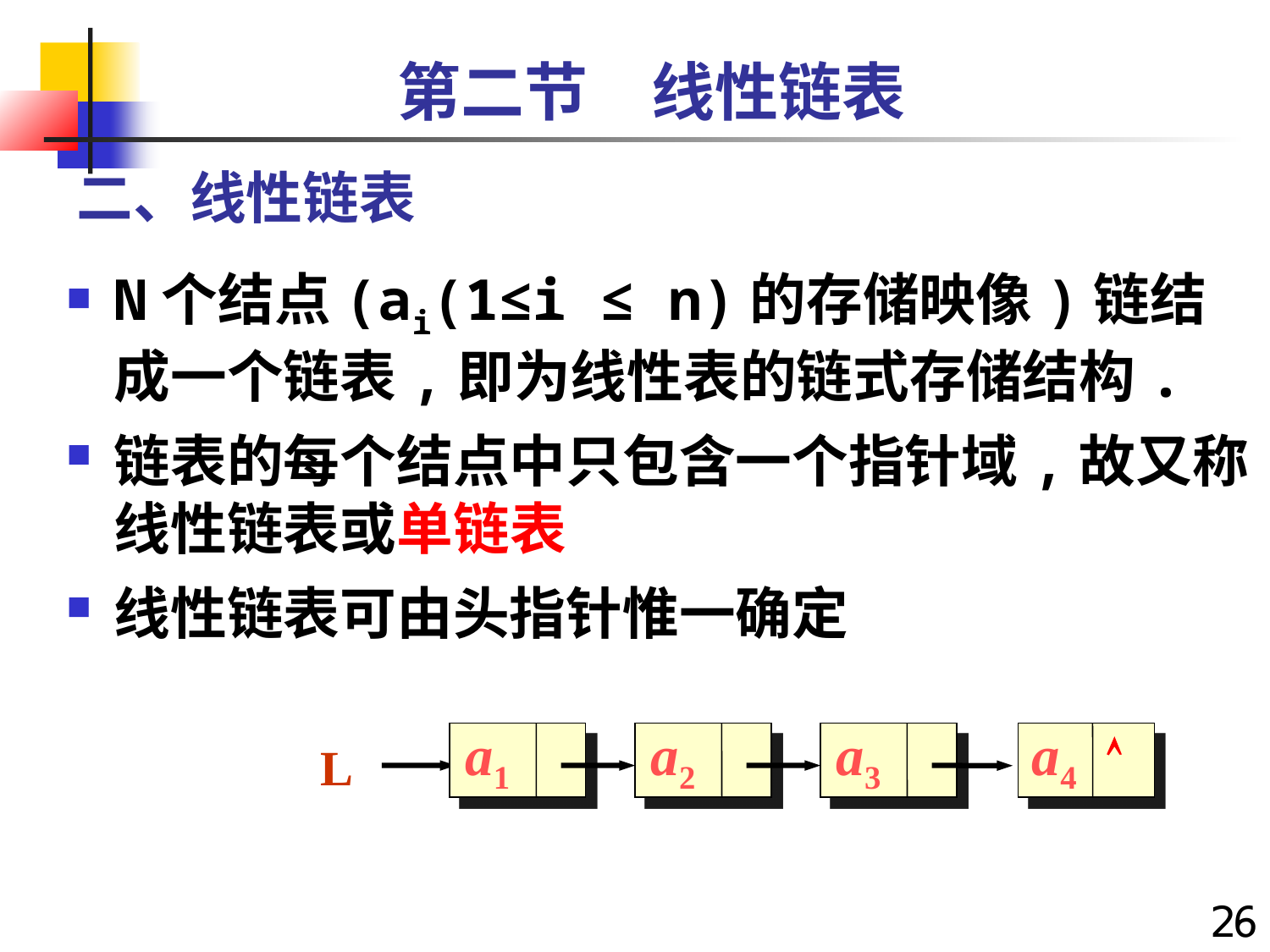

第二节　线性链表
二、线性链表
N个结点(ai(1≤i ≤ n)的存储映像)链结成一个链表,即为线性表的链式存储结构.
链表的每个结点中只包含一个指针域,故又称线性链表或单链表
线性链表可由头指针惟一确定
a1
a2
a3
a4

∧
L

26